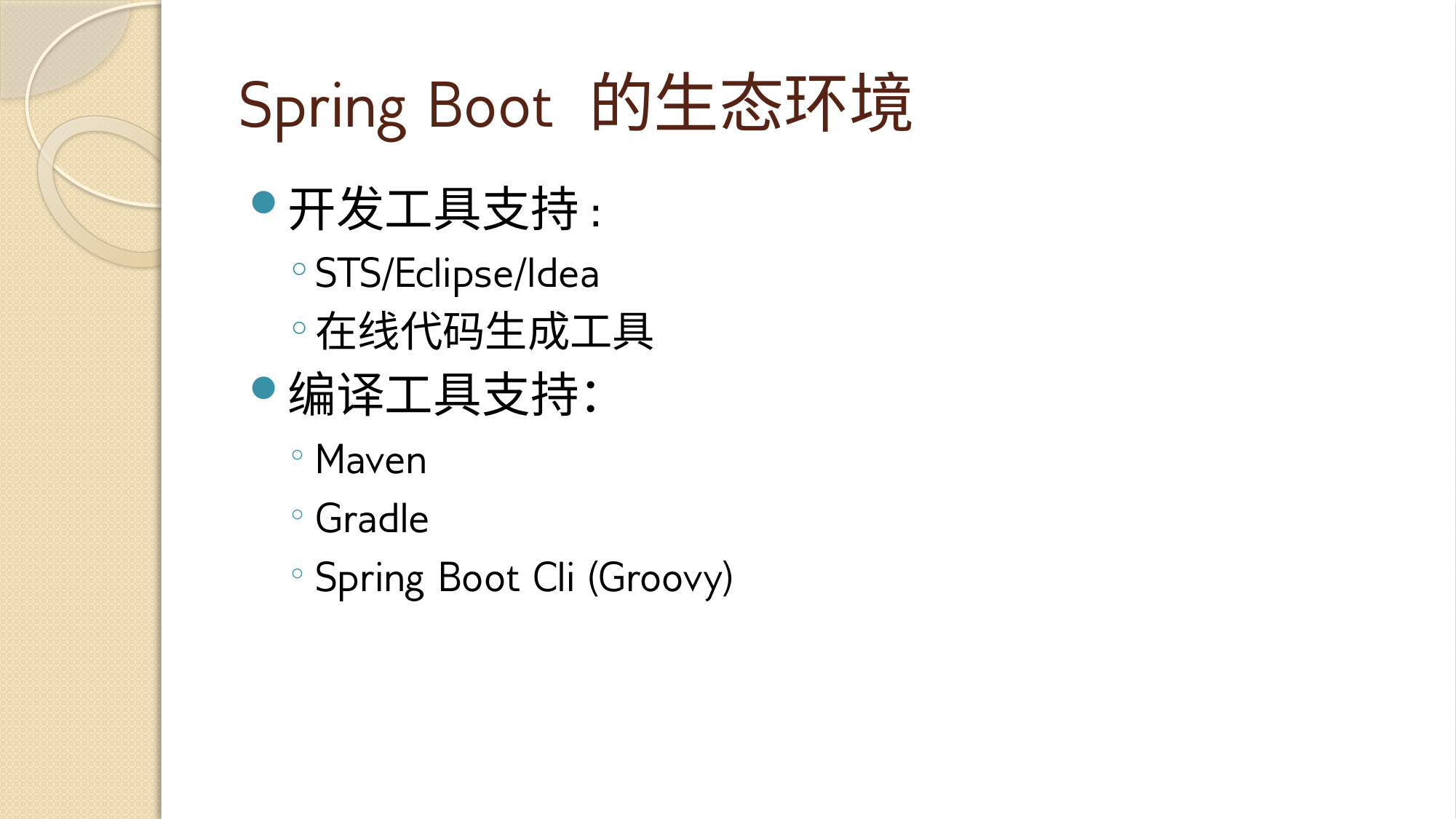

# Spring Boot 的生态环境
开发工具支持:
STS/Eclipse/Idea
在线代码生成工具
编译工具支持：
Maven
Gradle
Spring Boot Cli (Groovy)